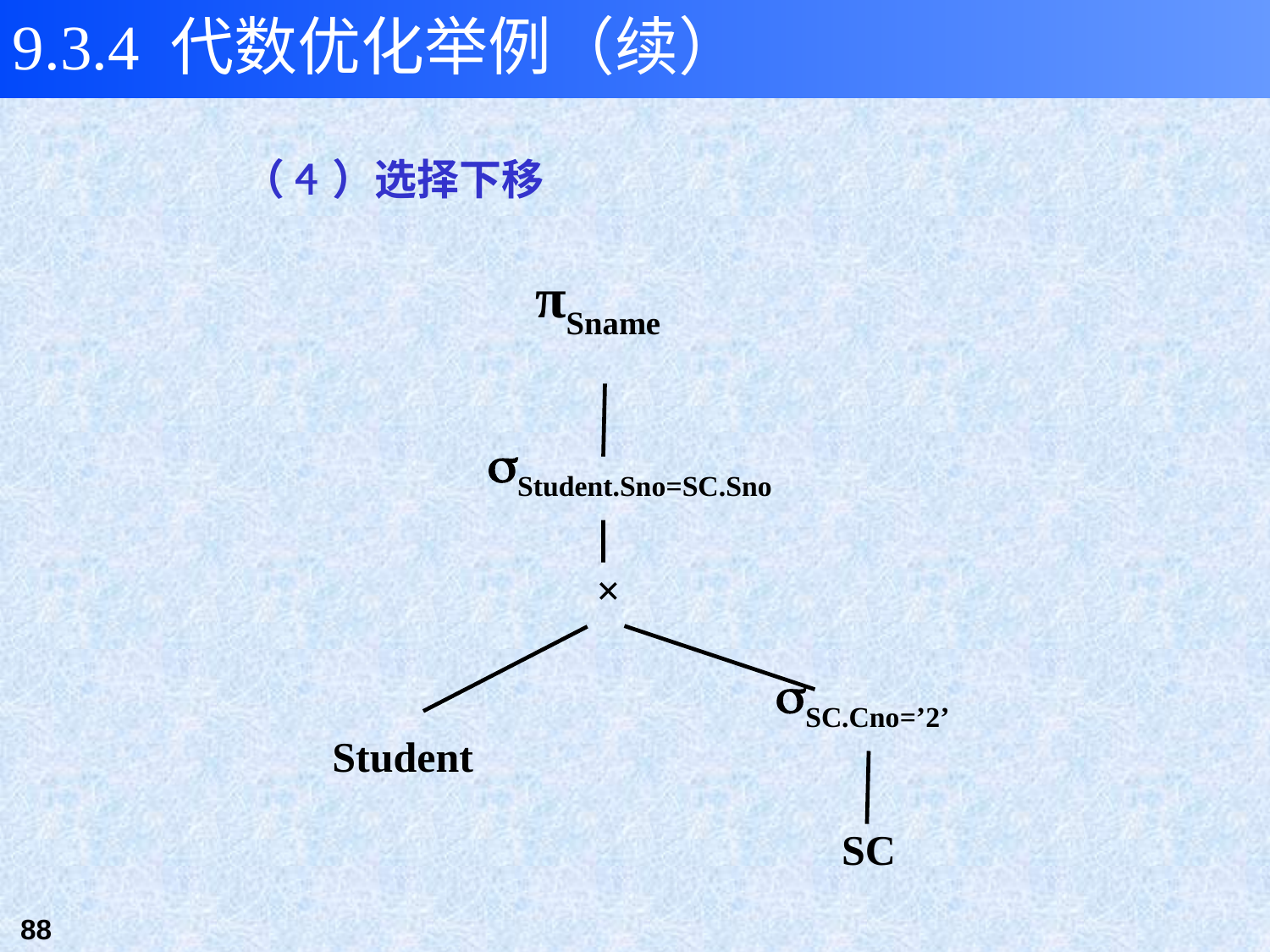

9.3.4 代数优化举例（续）

（4）选择下移
πSname

σStudent.Sno=SC.Sno

×

σSC.Cno=’2’
Student

SC